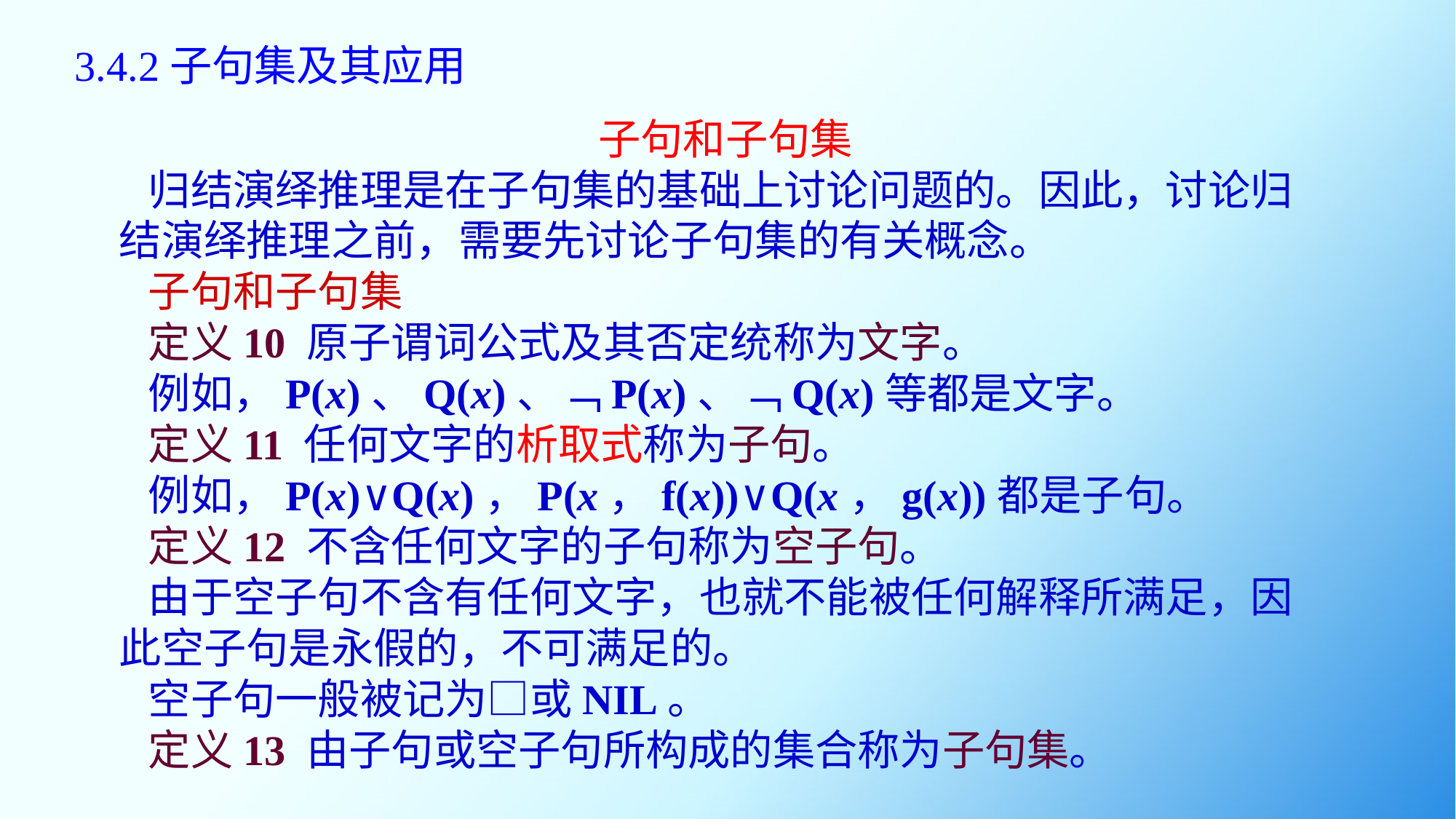

# 3.4.2子句集及其应用
子句和子句集
  归结演绎推理是在子句集的基础上讨论问题的。因此，讨论归结演绎推理之前，需要先讨论子句集的有关概念。
  子句和子句集
  定义10 原子谓词公式及其否定统称为文字。
  例如，P(x)、Q(x)、﹁P(x)、﹁Q(x)等都是文字。
  定义11 任何文字的析取式称为子句。
  例如，P(x)∨Q(x)，P(x，f(x))∨Q(x，g(x))都是子句。
  定义12 不含任何文字的子句称为空子句。
  由于空子句不含有任何文字，也就不能被任何解释所满足，因此空子句是永假的，不可满足的。
  空子句一般被记为□或NIL。
  定义13 由子句或空子句所构成的集合称为子句集。